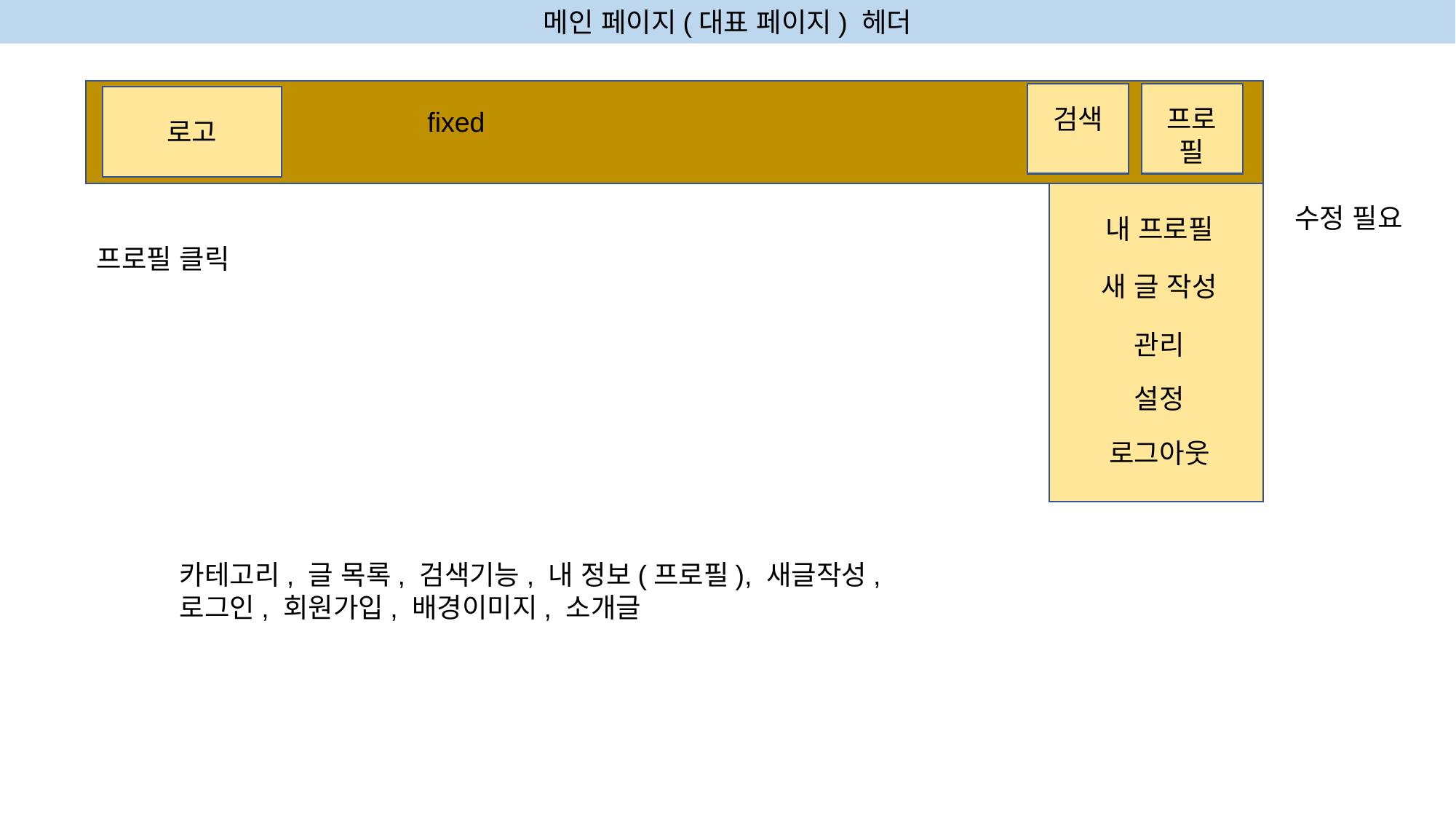

메인 페이지(대표 페이지) 헤더

검색
프로필
fixed
로고

수정 필요
내 프로필
프로필 클릭
새 글 작성
관리
설정
로그아웃
카테고리, 글 목록, 검색기능, 내 정보(프로필), 새글작성,
로그인, 회원가입, 배경이미지, 소개글